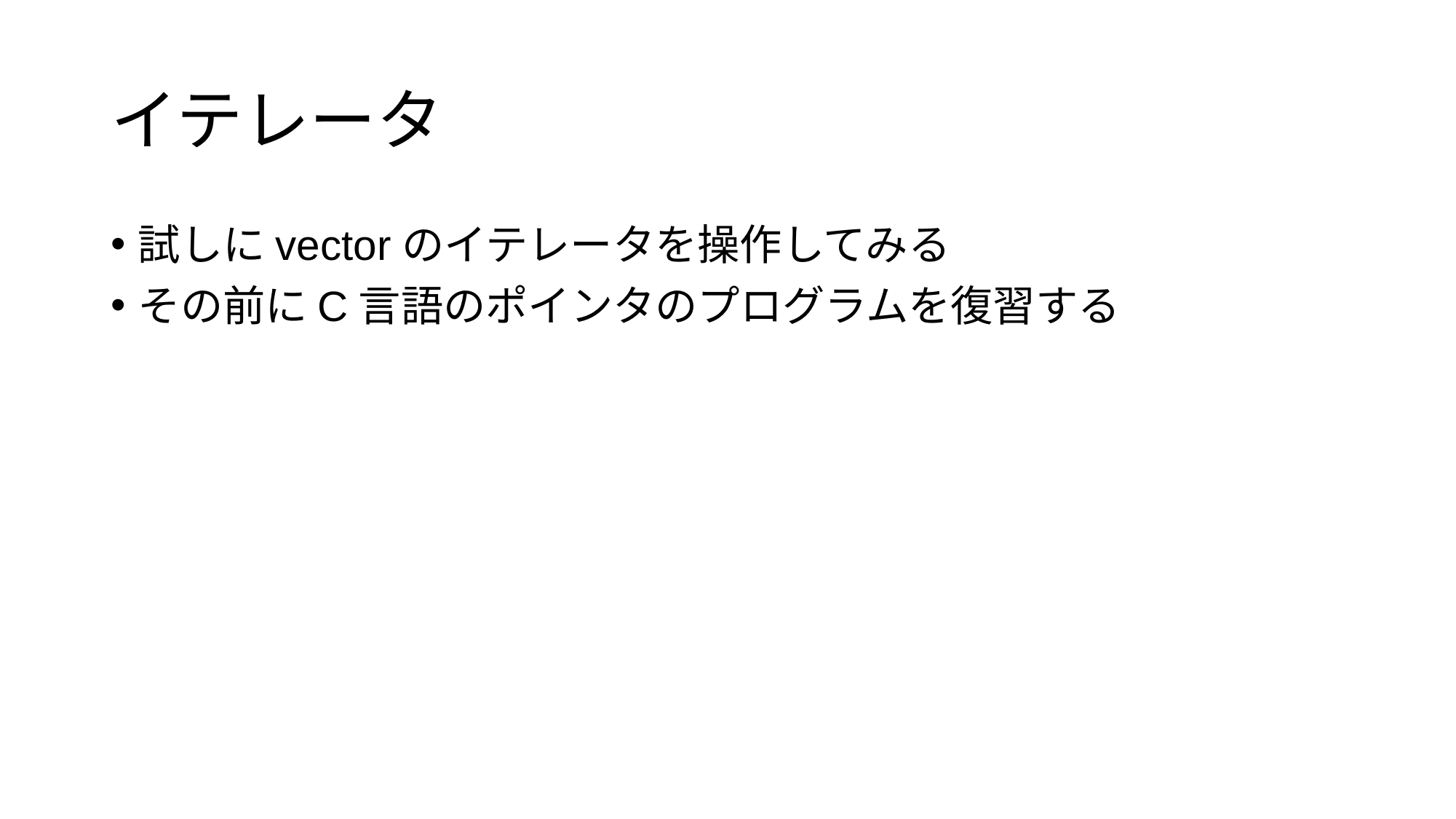

# イテレータ
試しにvectorのイテレータを操作してみる
その前にC言語のポインタのプログラムを復習する